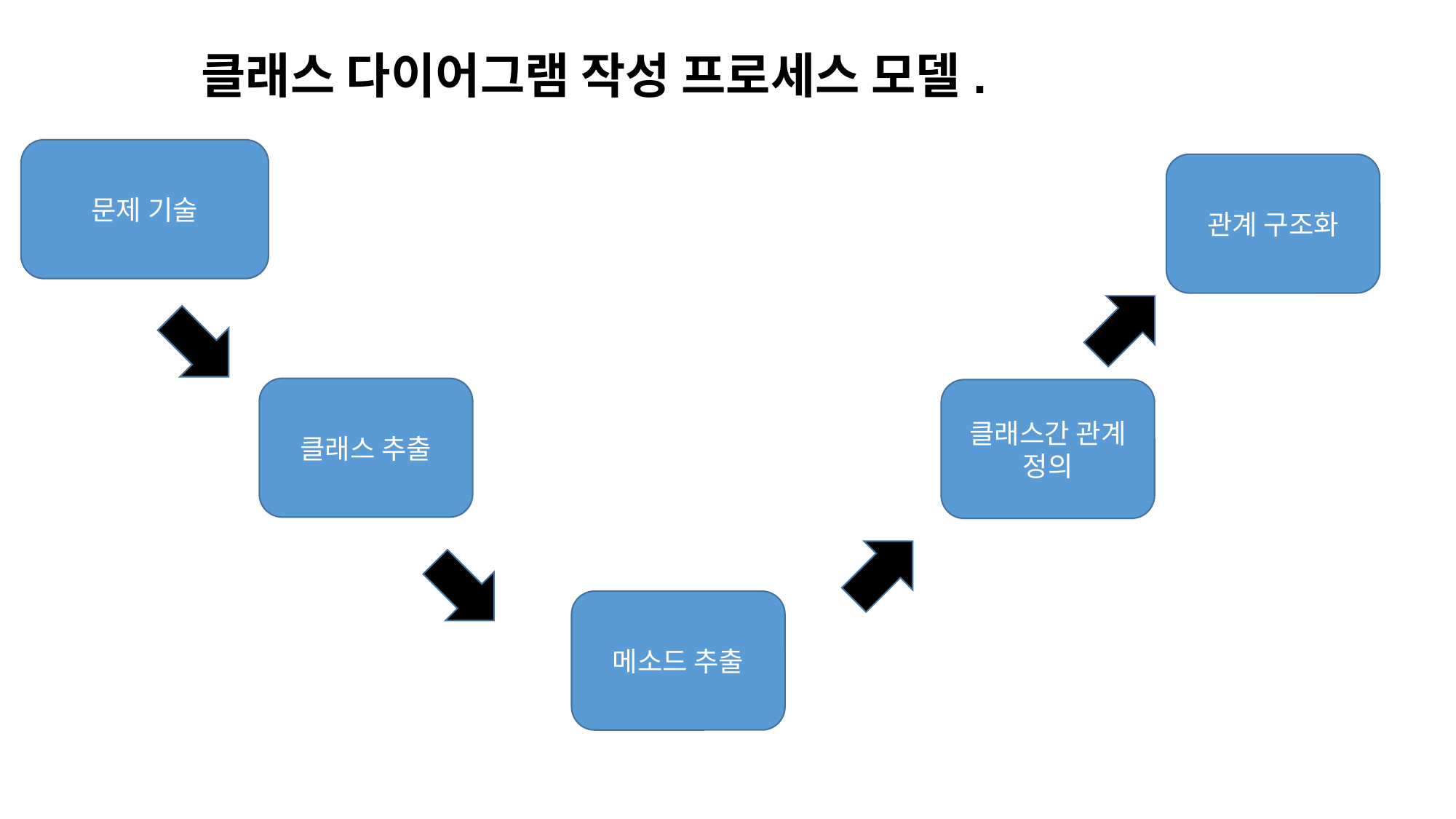

클래스 다이어그램 작성 프로세스 모델.
문제 기술
관계 구조화

클래스 추출
클래스간 관계 정의

메소드 추출